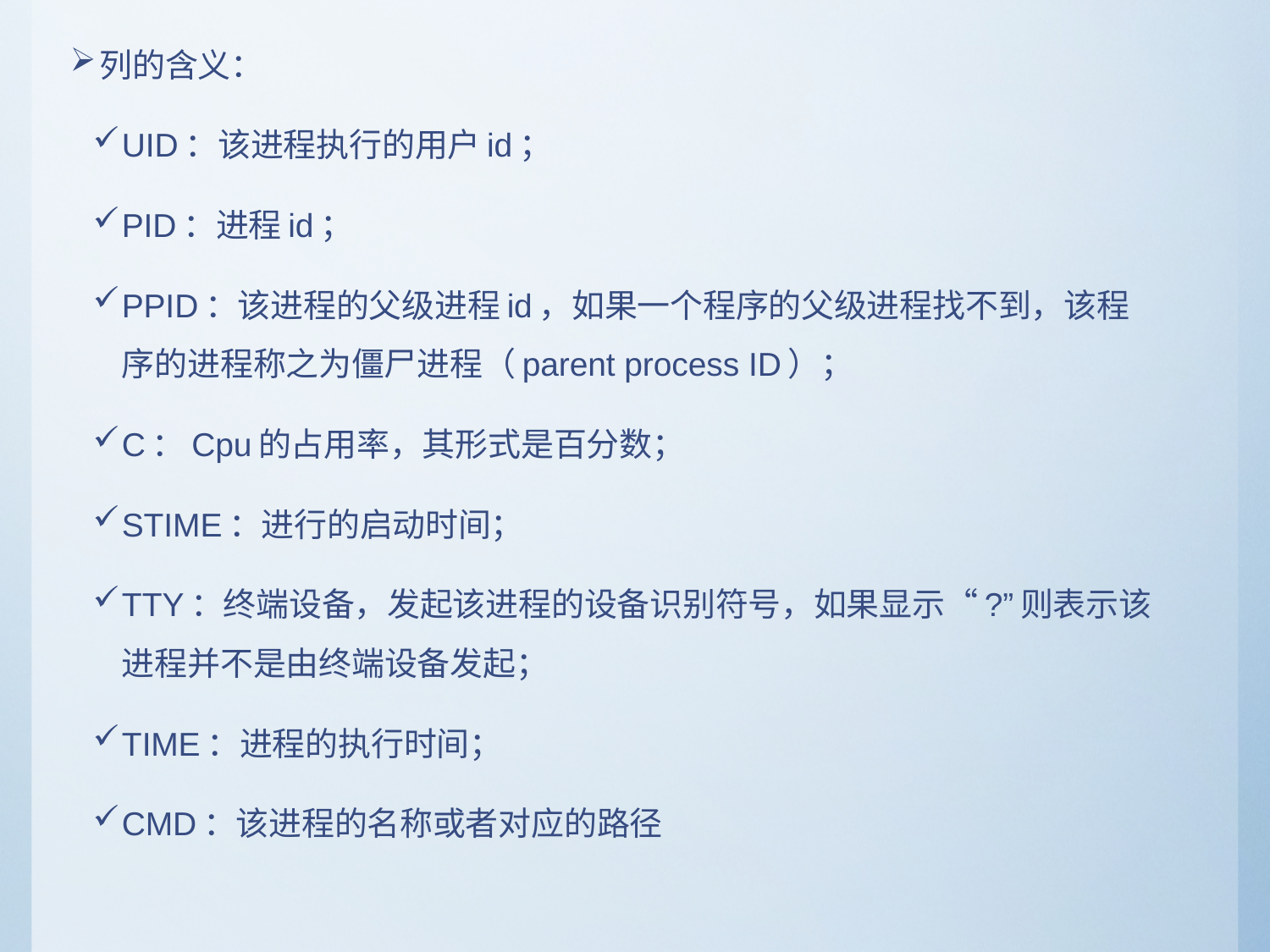

列的含义：
UID：该进程执行的用户id；
PID：进程id；
PPID：该进程的父级进程id，如果一个程序的父级进程找不到，该程序的进程称之为僵尸进程（parent process ID）；
C：Cpu的占用率，其形式是百分数；
STIME：进行的启动时间；
TTY：终端设备，发起该进程的设备识别符号，如果显示“?”则表示该进程并不是由终端设备发起；
TIME：进程的执行时间；
CMD：该进程的名称或者对应的路径